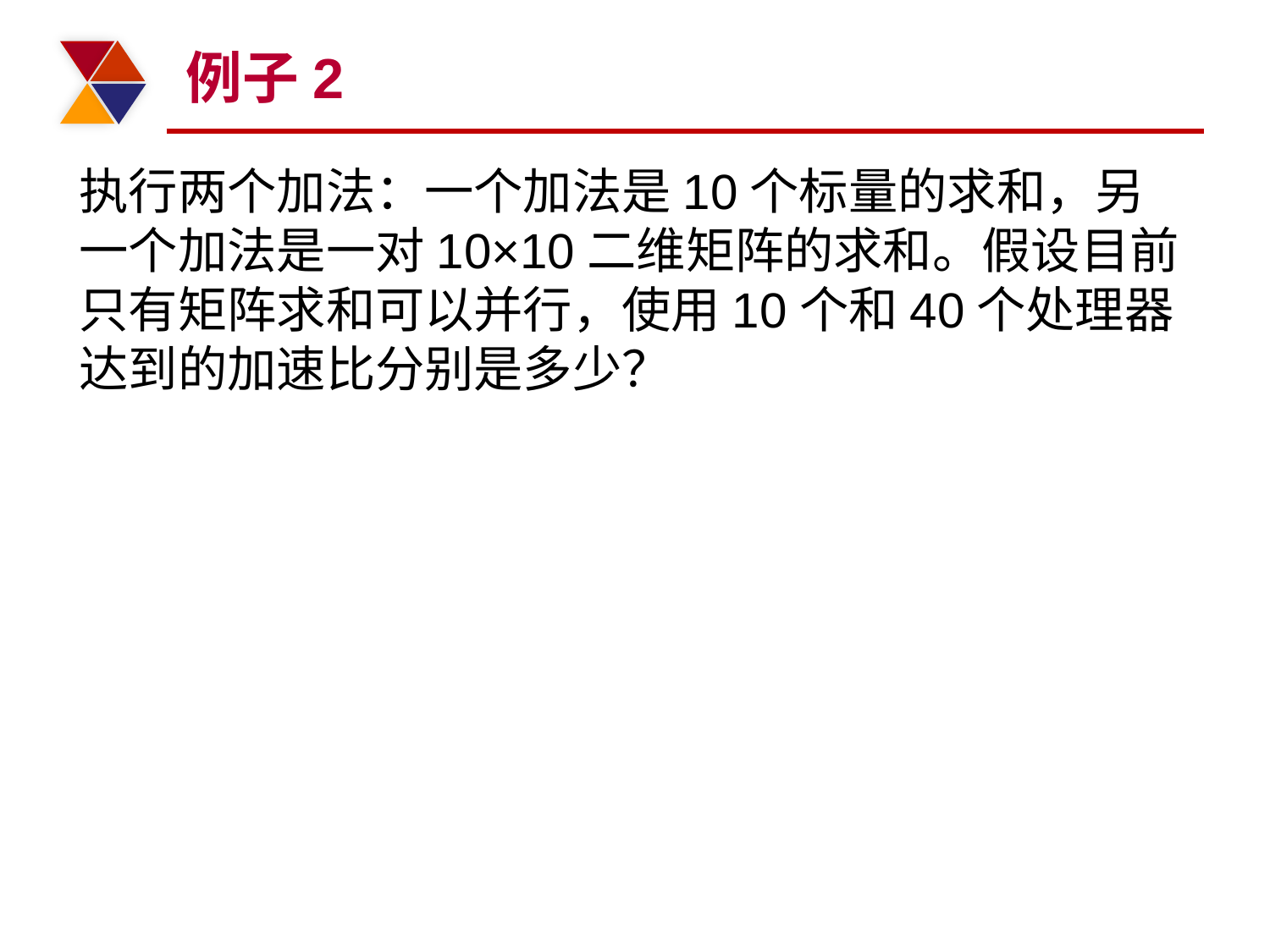

# 例子2
执行两个加法：一个加法是10个标量的求和，另一个加法是一对10×10二维矩阵的求和。假设目前只有矩阵求和可以并行，使用10个和40个处理器达到的加速比分别是多少？